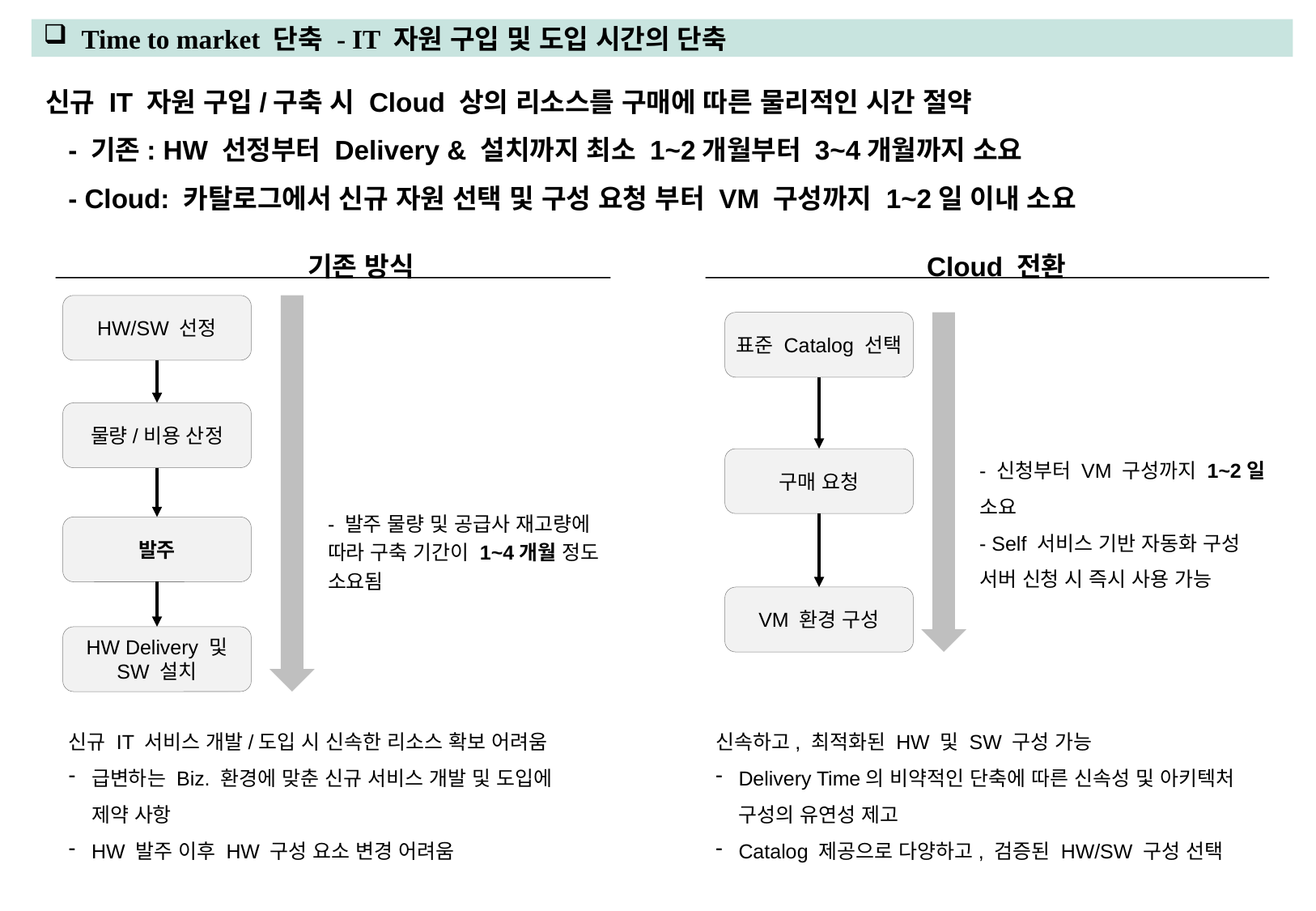

Time to market 단축 - IT 자원 구입 및 도입 시간의 단축
신규 IT 자원 구입/구축 시 Cloud 상의 리소스를 구매에 따른 물리적인 시간 절약
   - 기존: HW 선정부터 Delivery & 설치까지 최소 1~2개월부터 3~4개월까지 소요
   - Cloud: 카탈로그에서 신규 자원 선택 및 구성 요청 부터 VM 구성까지 1~2일 이내 소요

기존 방식
Cloud 전환
HW/SW 선정

표준 Catalog 선택
물량/비용 산정
- 신청부터 VM 구성까지 1~2일 소요
- Self 서비스 기반 자동화 구성 서버 신청 시 즉시 사용 가능
구매 요청
- 발주 물량 및 공급사 재고량에 따라 구축 기간이 1~4개월 정도 소요됨
발주
VM 환경 구성
HW Delivery 및 SW 설치
신속하고, 최적화된 HW 및 SW 구성 가능
Delivery Time의 비약적인 단축에 따른 신속성 및 아키텍처 구성의 유연성 제고
Catalog 제공으로 다양하고, 검증된 HW/SW 구성 선택
신규 IT 서비스 개발/도입 시 신속한 리소스 확보 어려움
급변하는 Biz. 환경에 맞춘 신규 서비스 개발 및 도입에
제약 사항
HW 발주 이후 HW 구성 요소 변경 어려움